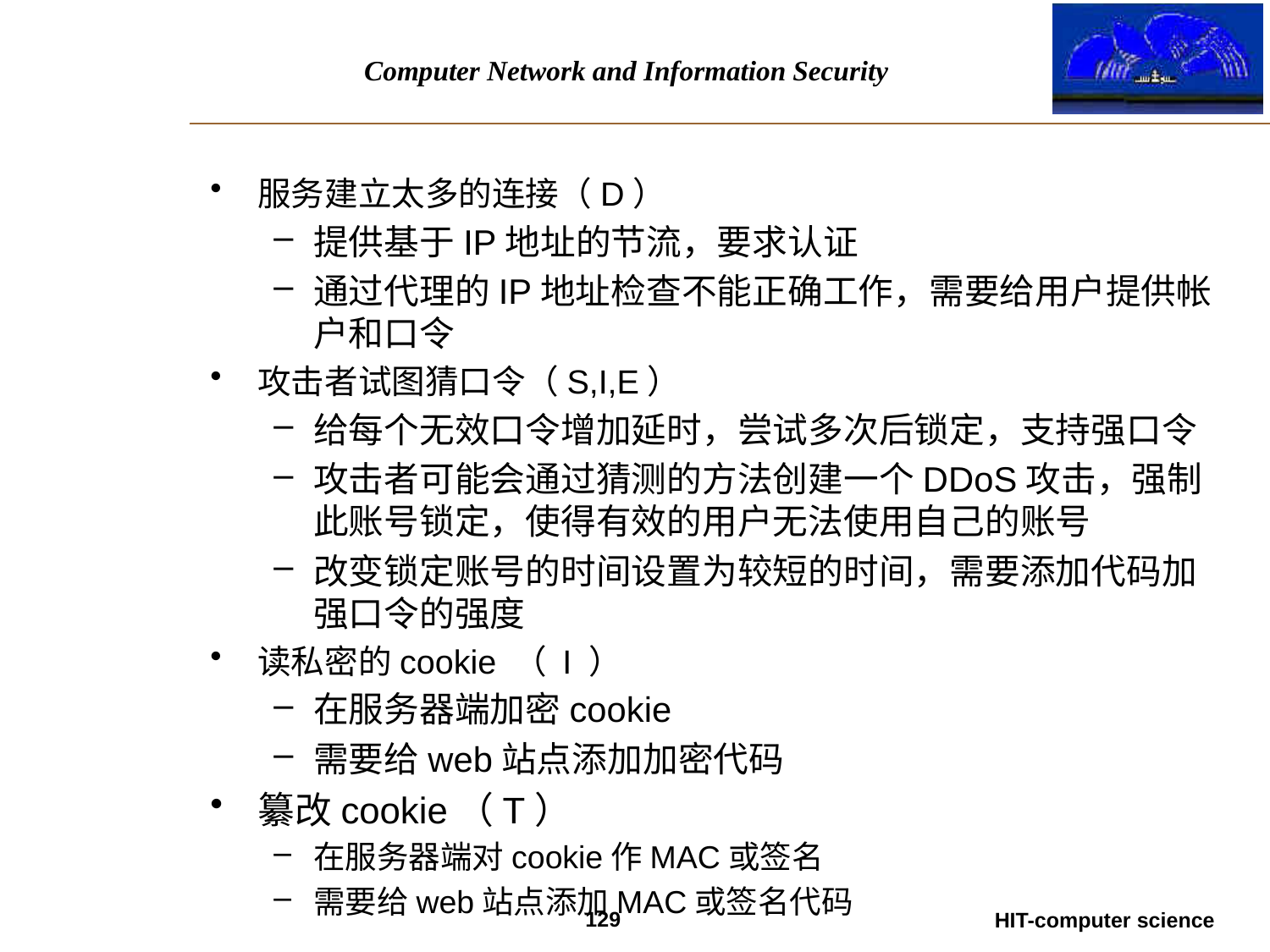

服务建立太多的连接（D）
提供基于IP地址的节流，要求认证
通过代理的IP地址检查不能正确工作，需要给用户提供帐户和口令
攻击者试图猜口令（S,I,E）
给每个无效口令增加延时，尝试多次后锁定，支持强口令
攻击者可能会通过猜测的方法创建一个DDoS攻击，强制此账号锁定，使得有效的用户无法使用自己的账号
改变锁定账号的时间设置为较短的时间，需要添加代码加强口令的强度
读私密的cookie （ I ）
在服务器端加密cookie
需要给web站点添加加密代码
纂改cookie（T）
在服务器端对cookie作MAC或签名
需要给web站点添加MAC或签名代码

129
HIT-computer science